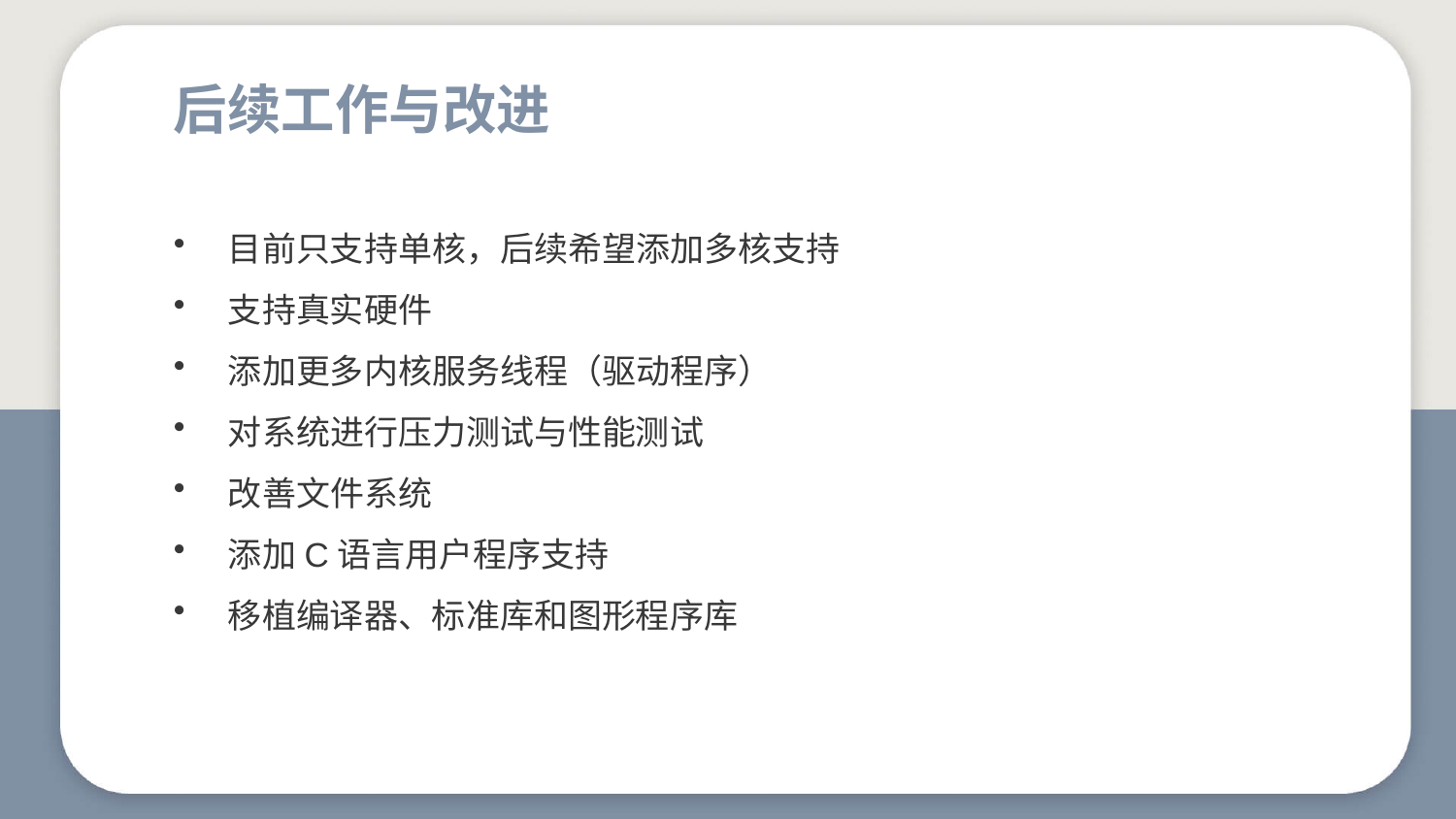

后续工作与改进
目前只支持单核，后续希望添加多核支持
支持真实硬件
添加更多内核服务线程（驱动程序）
对系统进行压力测试与性能测试
改善文件系统
添加C语言用户程序支持
移植编译器、标准库和图形程序库